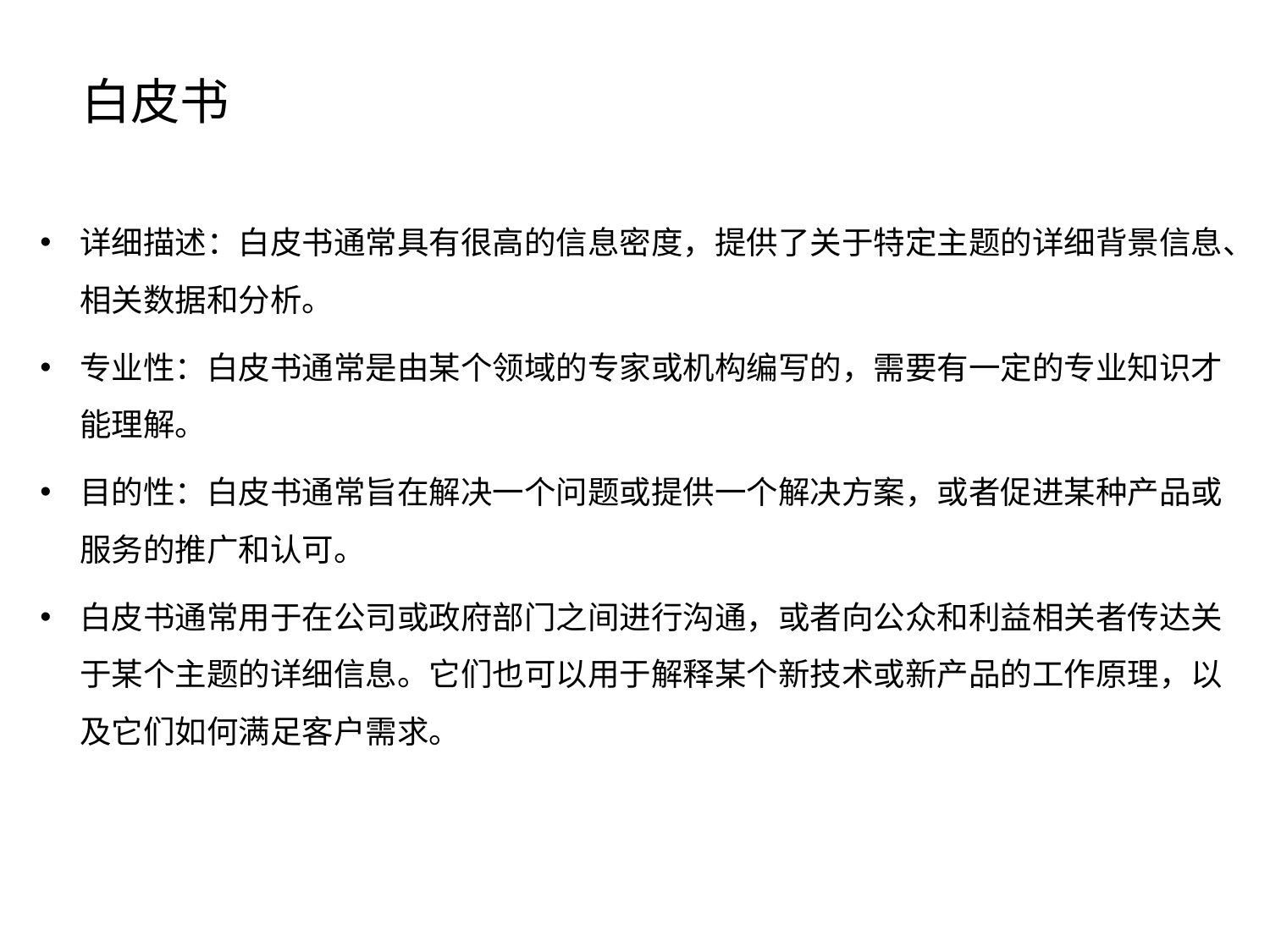

白皮书
详细描述：白皮书通常具有很高的信息密度，提供了关于特定主题的详细背景信息、相关数据和分析。
专业性：白皮书通常是由某个领域的专家或机构编写的，需要有一定的专业知识才能理解。
目的性：白皮书通常旨在解决一个问题或提供一个解决方案，或者促进某种产品或服务的推广和认可。
白皮书通常用于在公司或政府部门之间进行沟通，或者向公众和利益相关者传达关于某个主题的详细信息。它们也可以用于解释某个新技术或新产品的工作原理，以及它们如何满足客户需求。